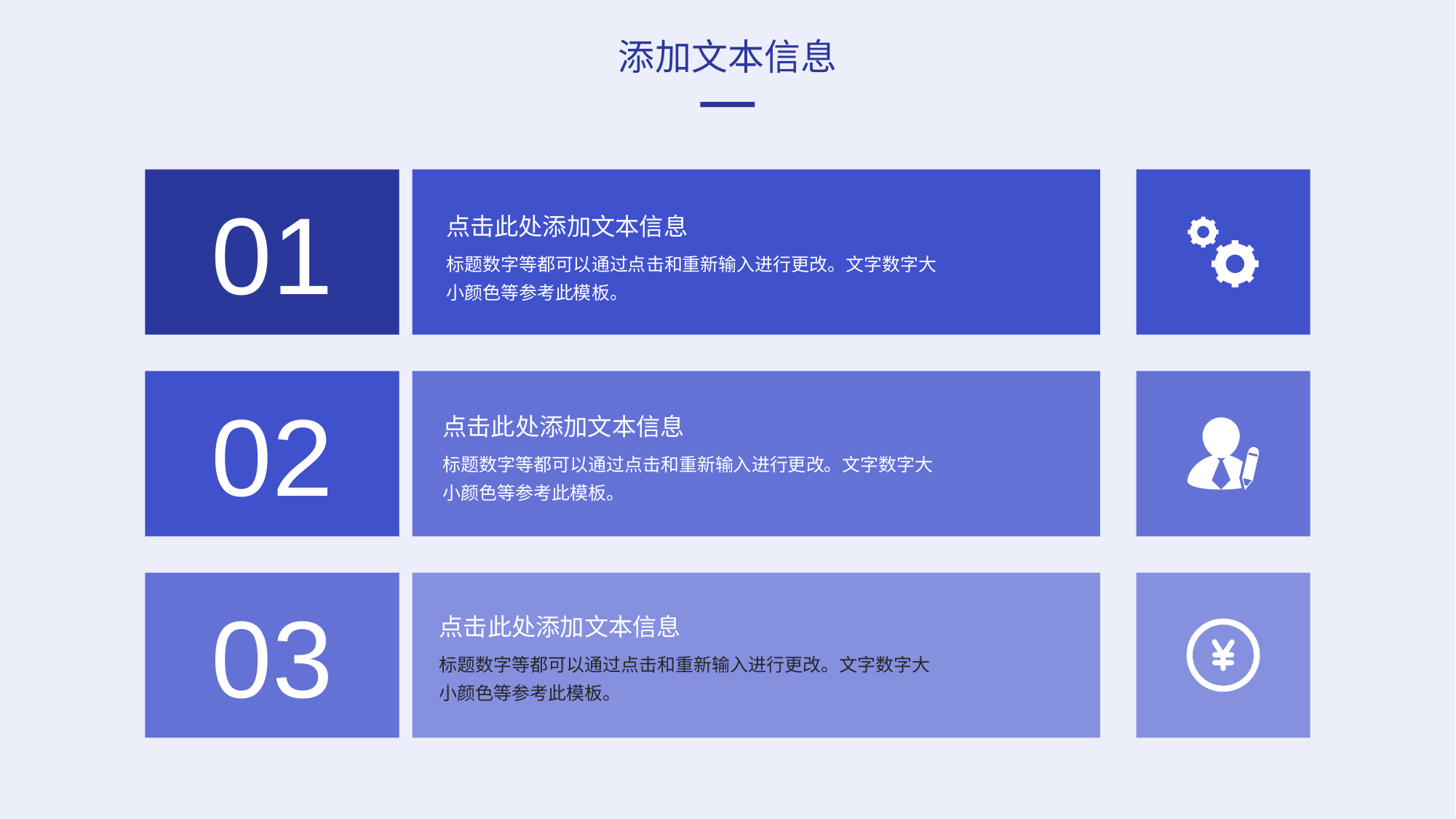

添加文本信息

01
点击此处添加文本信息

标题数字等都可以通过点击和重新输入进行更改。文字数字大小颜色等参考此模板。

02
点击此处添加文本信息

标题数字等都可以通过点击和重新输入进行更改。文字数字大小颜色等参考此模板。

03
点击此处添加文本信息

标题数字等都可以通过点击和重新输入进行更改。文字数字大小颜色等参考此模板。